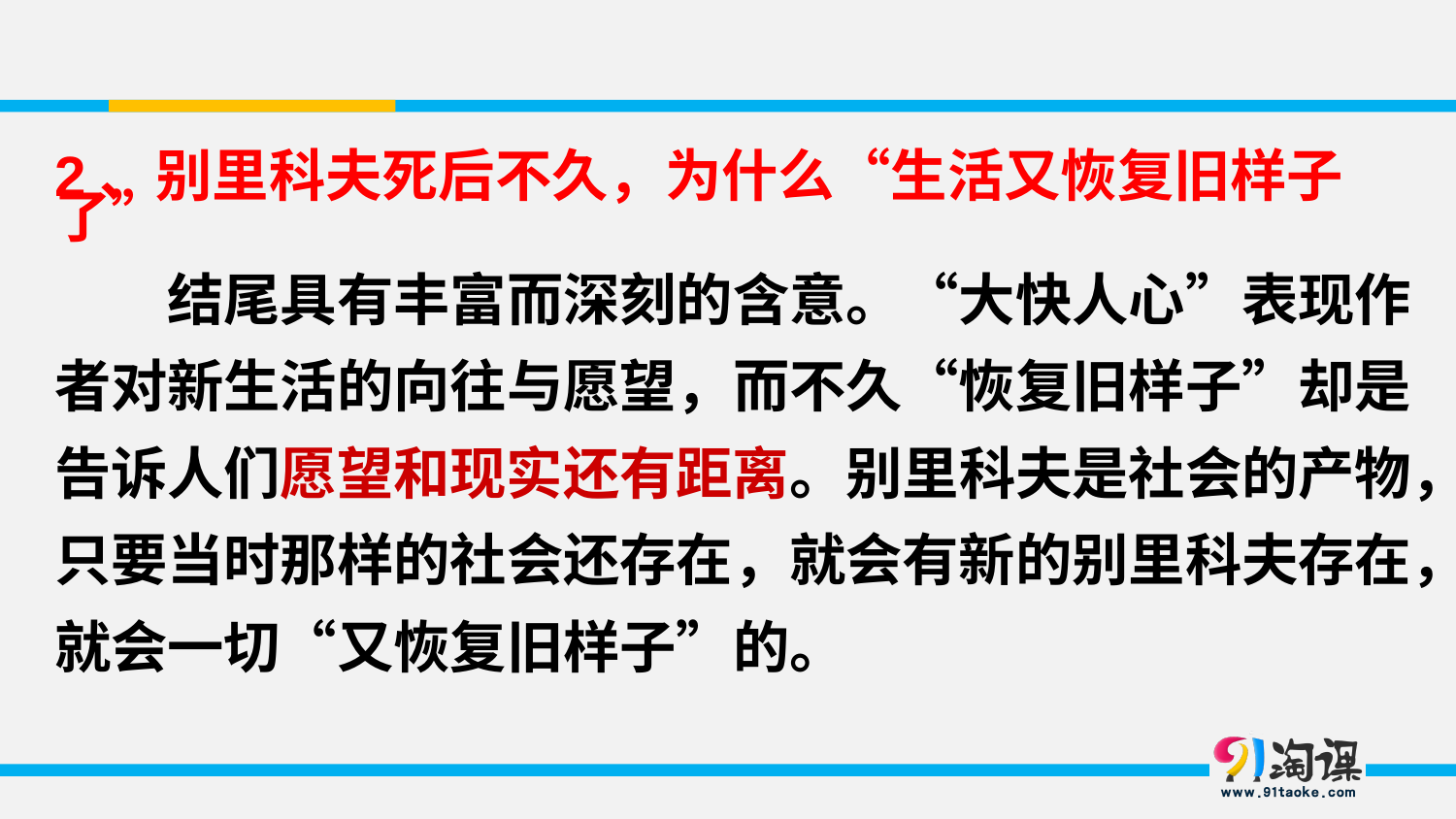

2、别里科夫死后不久，为什么“生活又恢复旧样子了”
　　结尾具有丰富而深刻的含意。“大快人心”表现作者对新生活的向往与愿望，而不久“恢复旧样子”却是告诉人们愿望和现实还有距离。别里科夫是社会的产物，只要当时那样的社会还存在，就会有新的别里科夫存在，就会一切“又恢复旧样子”的。